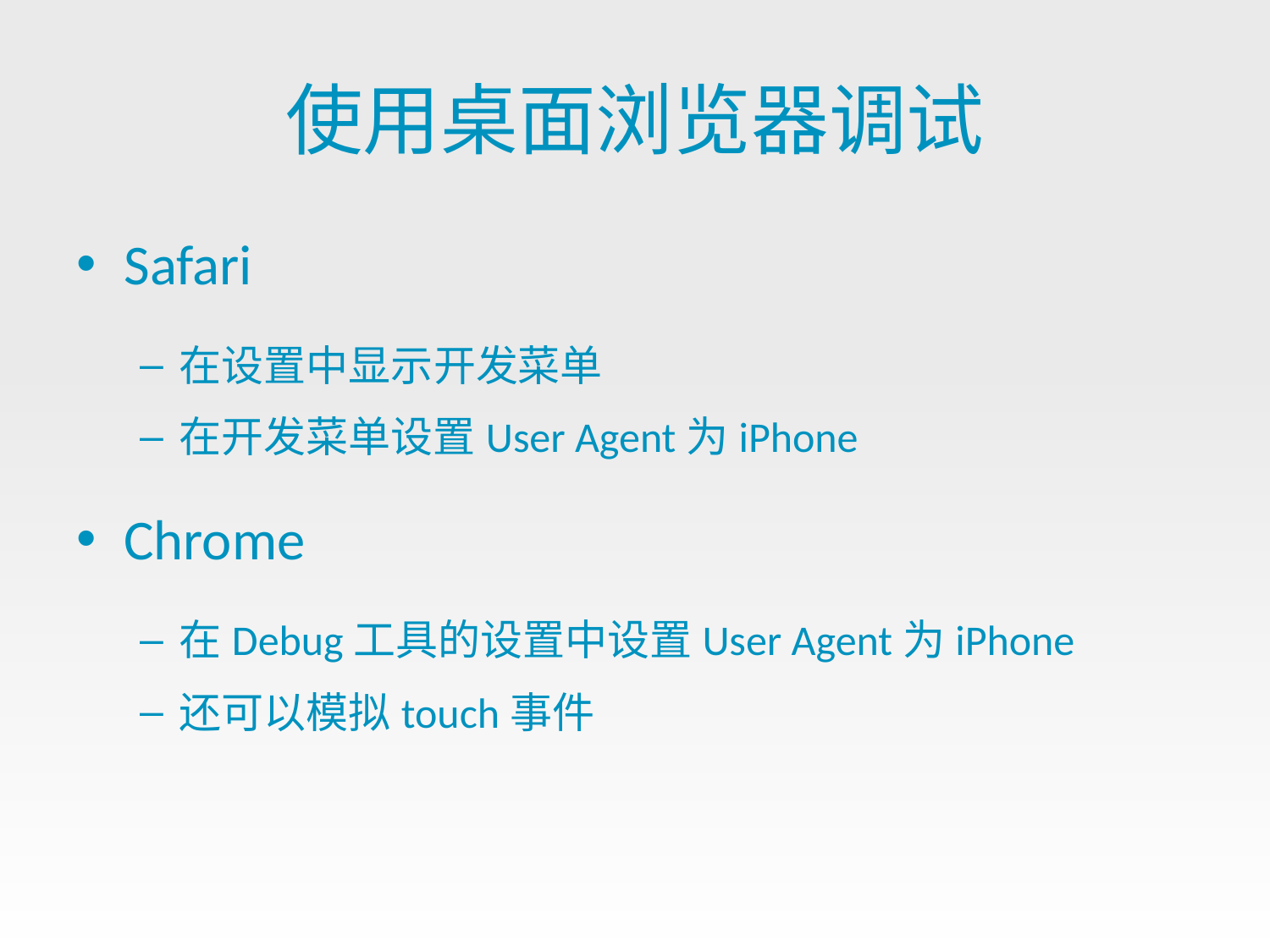

# 使用桌面浏览器调试
Safari
在设置中显示开发菜单
在开发菜单设置User Agent为iPhone
Chrome
在Debug工具的设置中设置User Agent为iPhone
还可以模拟touch事件